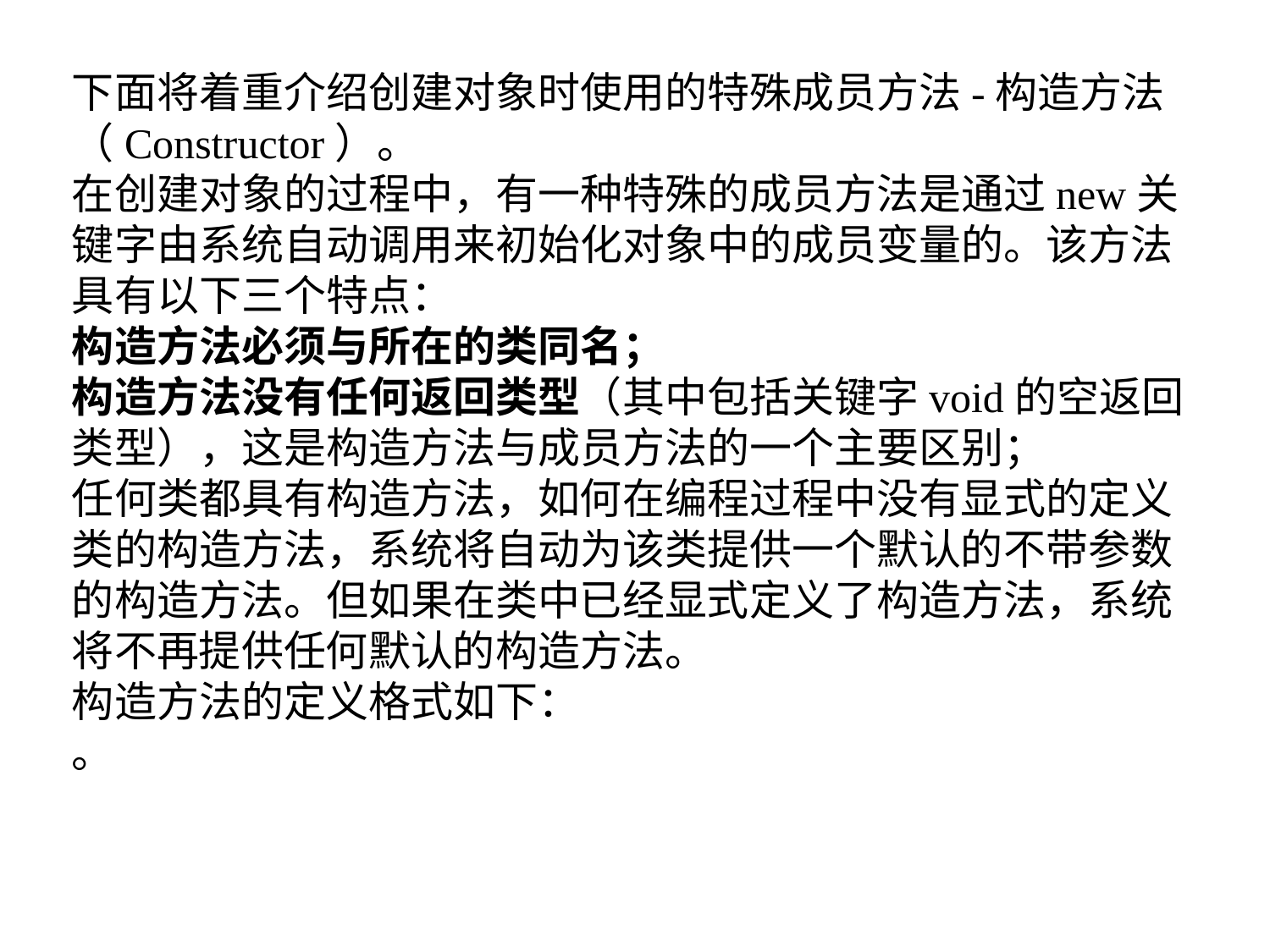

下面将着重介绍创建对象时使用的特殊成员方法-构造方法（Constructor）。
在创建对象的过程中，有一种特殊的成员方法是通过new关键字由系统自动调用来初始化对象中的成员变量的。该方法具有以下三个特点：
构造方法必须与所在的类同名；
构造方法没有任何返回类型（其中包括关键字void的空返回类型），这是构造方法与成员方法的一个主要区别；
任何类都具有构造方法，如何在编程过程中没有显式的定义类的构造方法，系统将自动为该类提供一个默认的不带参数的构造方法。但如果在类中已经显式定义了构造方法，系统将不再提供任何默认的构造方法。
构造方法的定义格式如下：
。